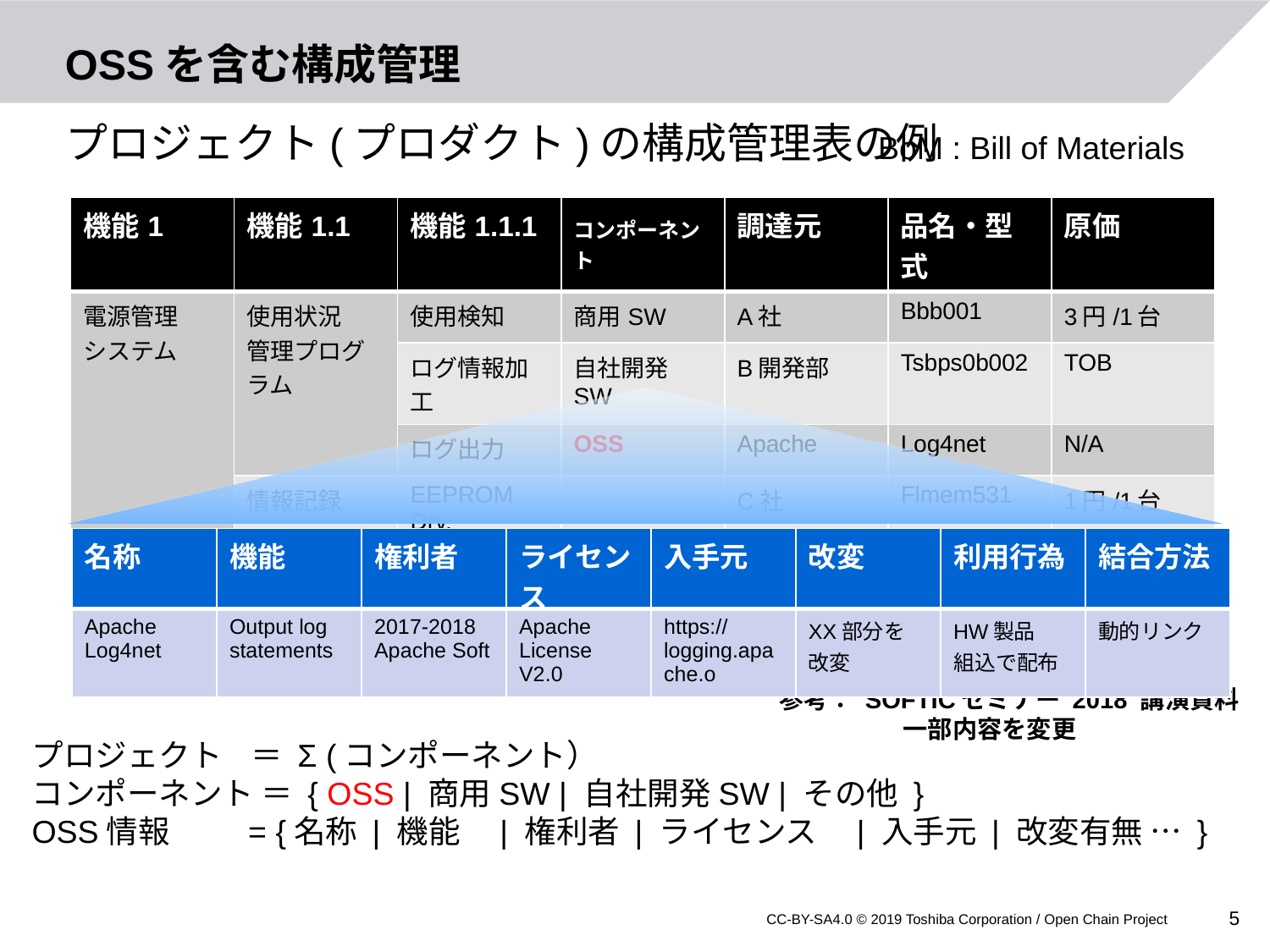

# OSSを含む構成管理
プロジェクト(プロダクト)の構成管理表の例

BoM : Bill of Materials
| 機能1 | 機能1.1 | 機能1.1.1 | コンポーネント | 調達元 | 品名・型式 | 原価 |
| --- | --- | --- | --- | --- | --- | --- |
| 電源管理 システム | 使用状況 管理プログラム | 使用検知 | 商用SW | A社 | Bbb001 | 3円/1台 |
|  |  | ログ情報加工 | 自社開発SW | B開発部 | Tsbps0b002 | TOB |
|  |  | ログ出力 | OSS | Apache | Log4net | N/A |
|  | 情報記録 | EEPROM Drv. |  | C社 | Flmem531 | 1円/1台 |

| 名称 | 機能 | 権利者 | ライセンス | 入手元 | 改変 | 利用行為 | 結合方法 |
| --- | --- | --- | --- | --- | --- | --- | --- |
| Apache Log4net | Output log statements | 2017-2018 Apache Soft | Apache License V2.0 | https://logging.apache.o | XX部分を 改変 | HW製品 組込で配布 | 動的リンク |
参考： SOFTICセミナー 2018 講演資料
　　　　　一部内容を変更
プロジェクト    ＝ Σ (コンポーネント）
コンポーネント ＝ { OSS | 商用SW | 自社開発SW | その他 }
OSS情報　　 = {名称 | 機能　| 権利者 | ライセンス　| 入手元 | 改変有無 … }